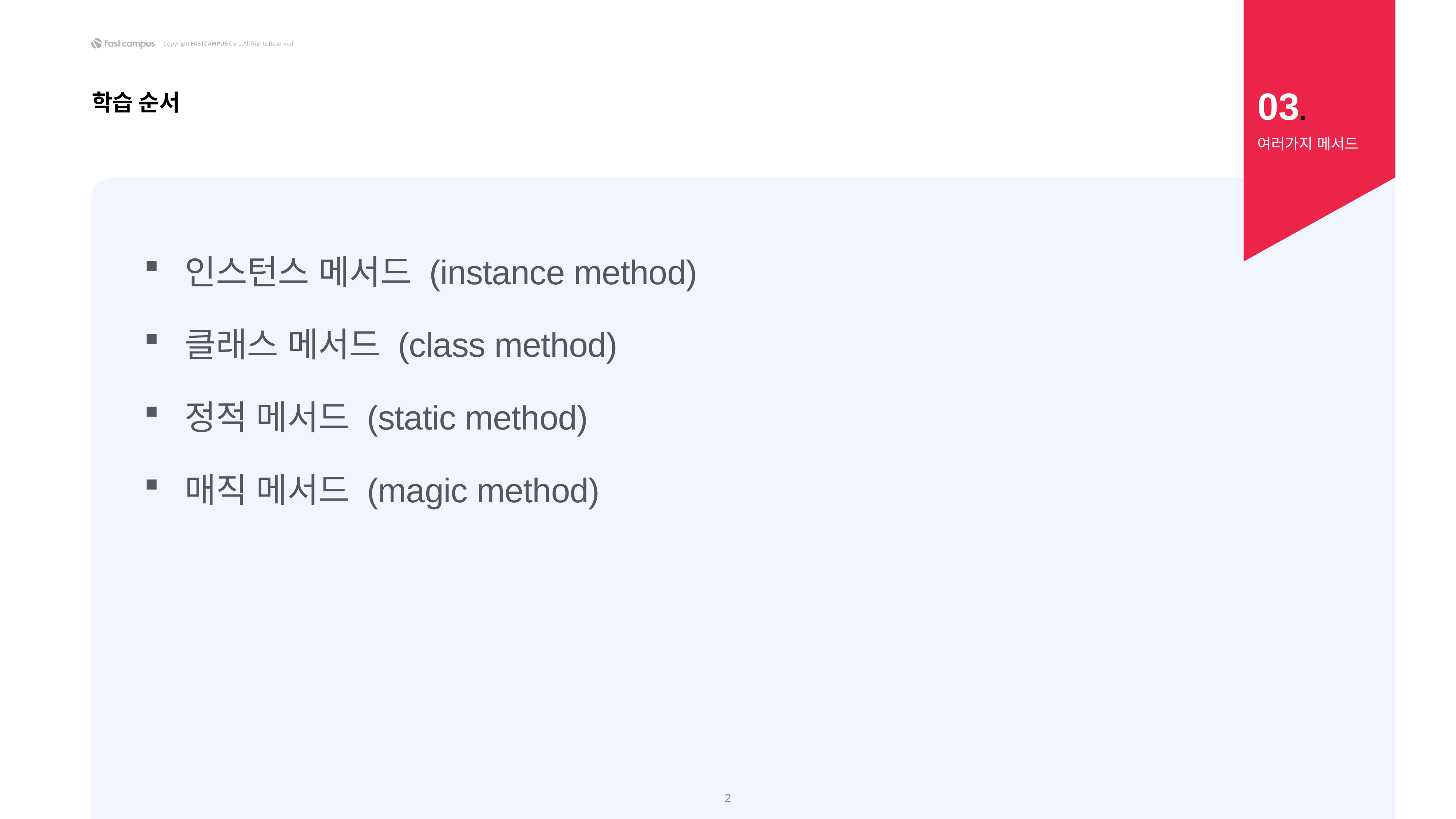

03.
학습 순서
여러가지 메서드
인스턴스 메서드 (instance method)
클래스 메서드 (class method)
정적 메서드 (static method)
매직 메서드 (magic method)

2